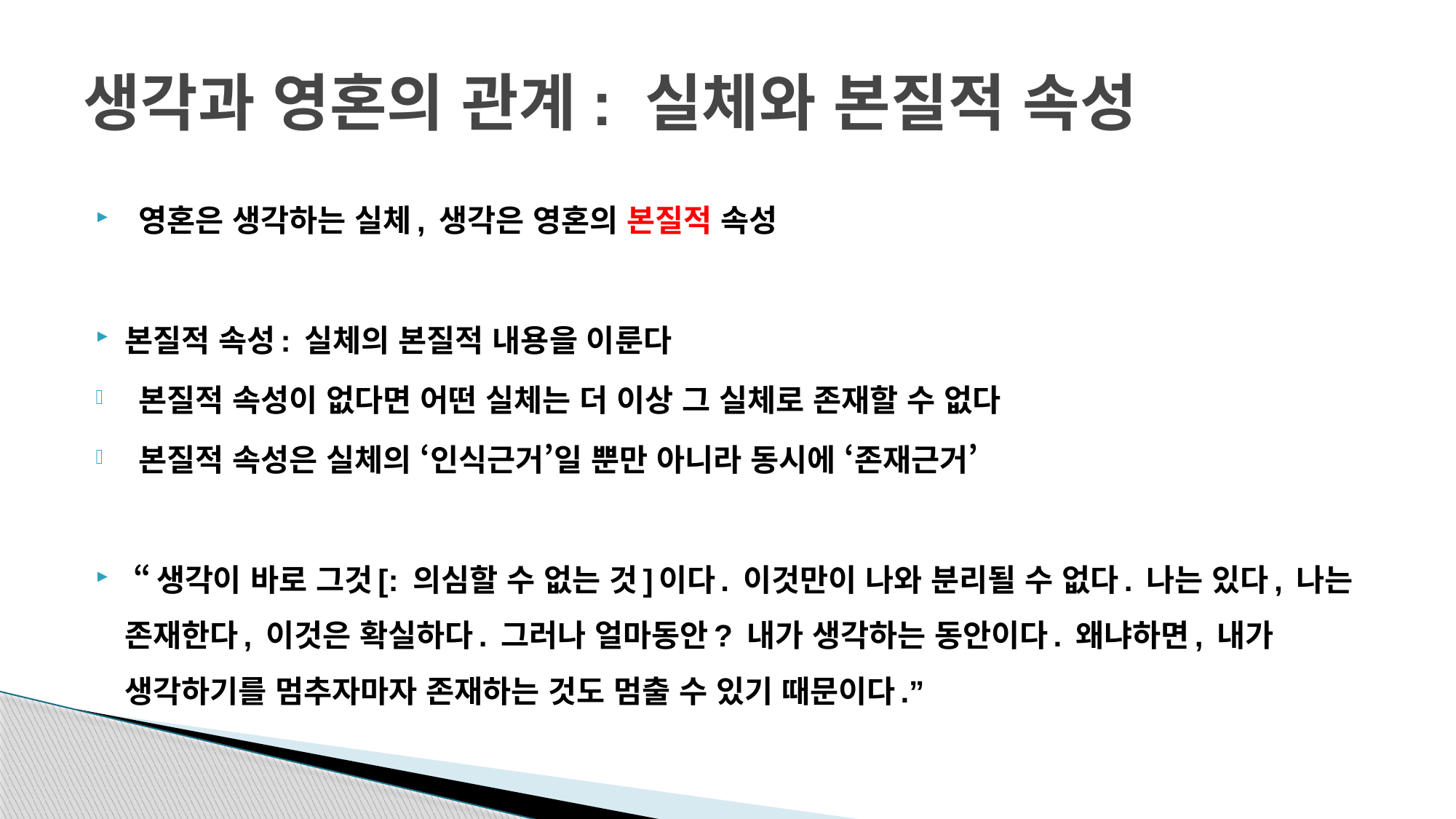

# 생각과 영혼의 관계: 실체와 본질적 속성
 영혼은 생각하는 실체, 생각은 영혼의 본질적 속성

본질적 속성: 실체의 본질적 내용을 이룬다
 본질적 속성이 없다면 어떤 실체는 더 이상 그 실체로 존재할 수 없다
 본질적 속성은 실체의 ‘인식근거’일 뿐만 아니라 동시에 ‘존재근거’

 “생각이 바로 그것[: 의심할 수 없는 것]이다. 이것만이 나와 분리될 수 없다. 나는 있다, 나는 존재한다, 이것은 확실하다. 그러나 얼마동안? 내가 생각하는 동안이다. 왜냐하면, 내가 생각하기를 멈추자마자 존재하는 것도 멈출 수 있기 때문이다.”